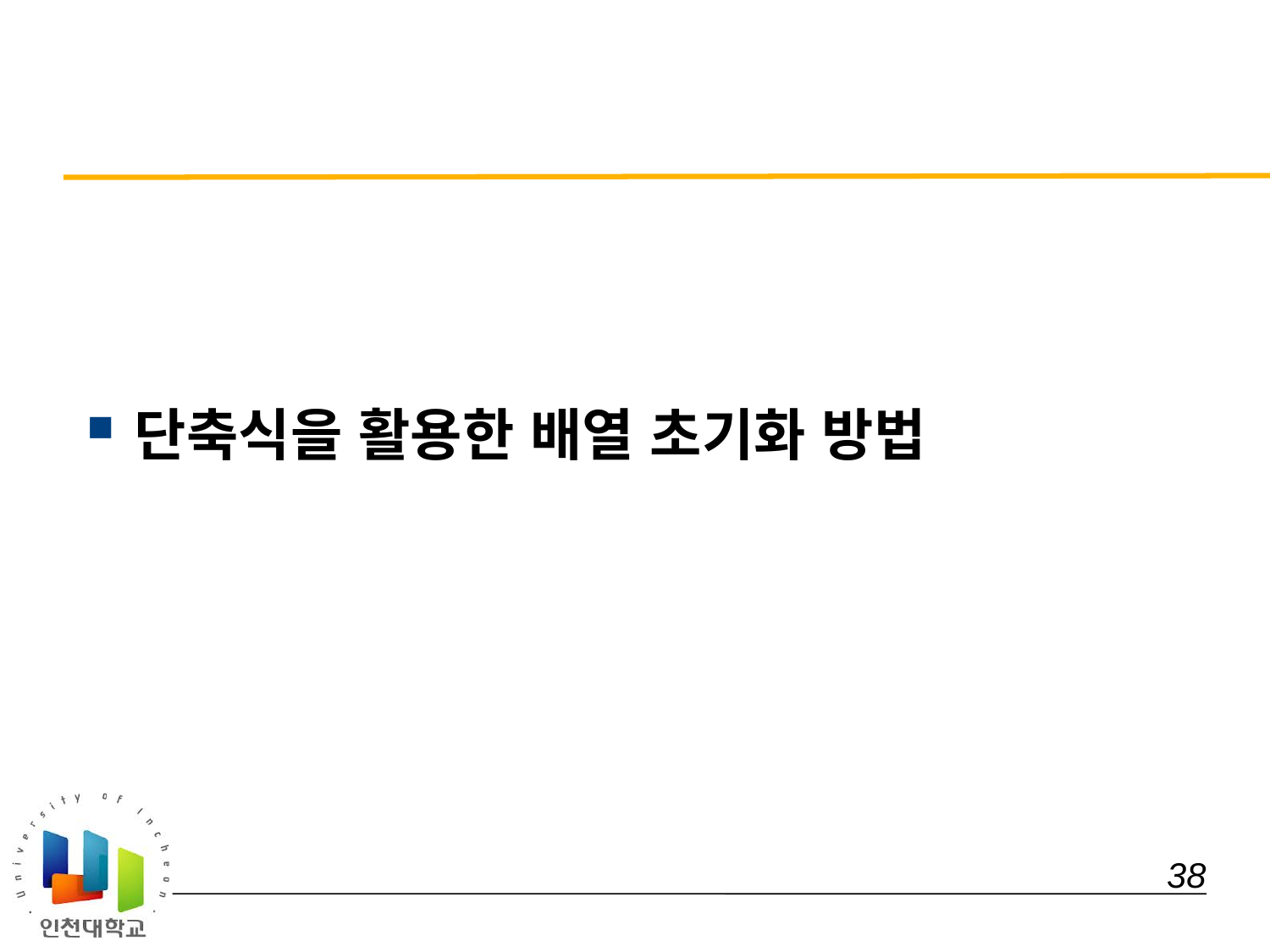

#

단축식을 활용한 배열 초기화 방법
 38